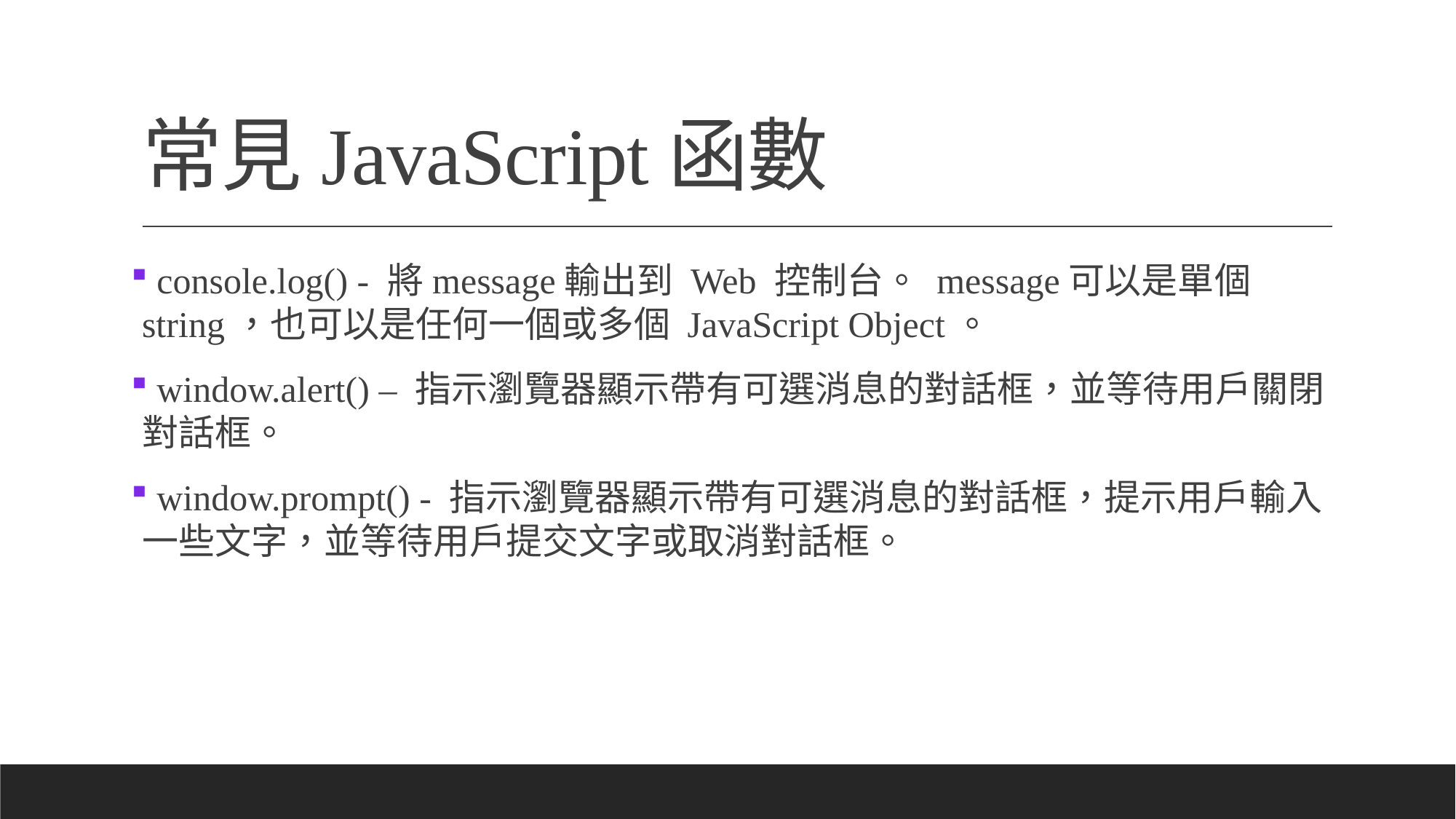

# 常見JavaScript函數
 console.log() - 將message輸出到 Web 控制台。 message可以是單個string，也可以是任何一個或多個 JavaScript Object。
 window.alert() – 指示瀏覽器顯示帶有可選消息的對話框，並等待用戶關閉對話框。
 window.prompt() - 指示瀏覽器顯示帶有可選消息的對話框，提示用戶輸入一些文字，並等待用戶提交文字或取消對話框。